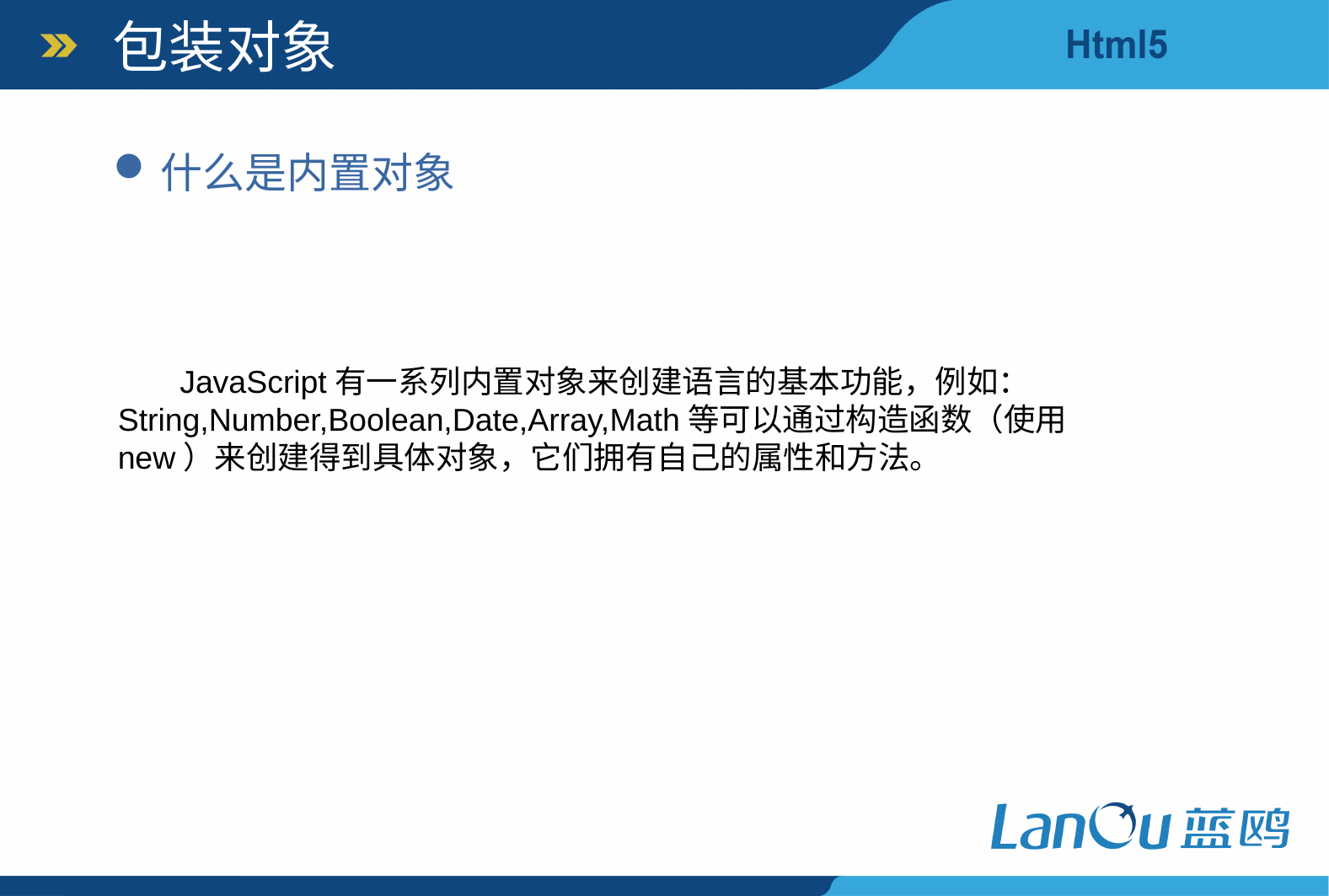

包装对象
什么是内置对象
       JavaScript有一系列内置对象来创建语言的基本功能，例如：String,Number,Boolean,Date,Array,Math等可以通过构造函数（使用new）来创建得到具体对象，它们拥有自己的属性和方法。